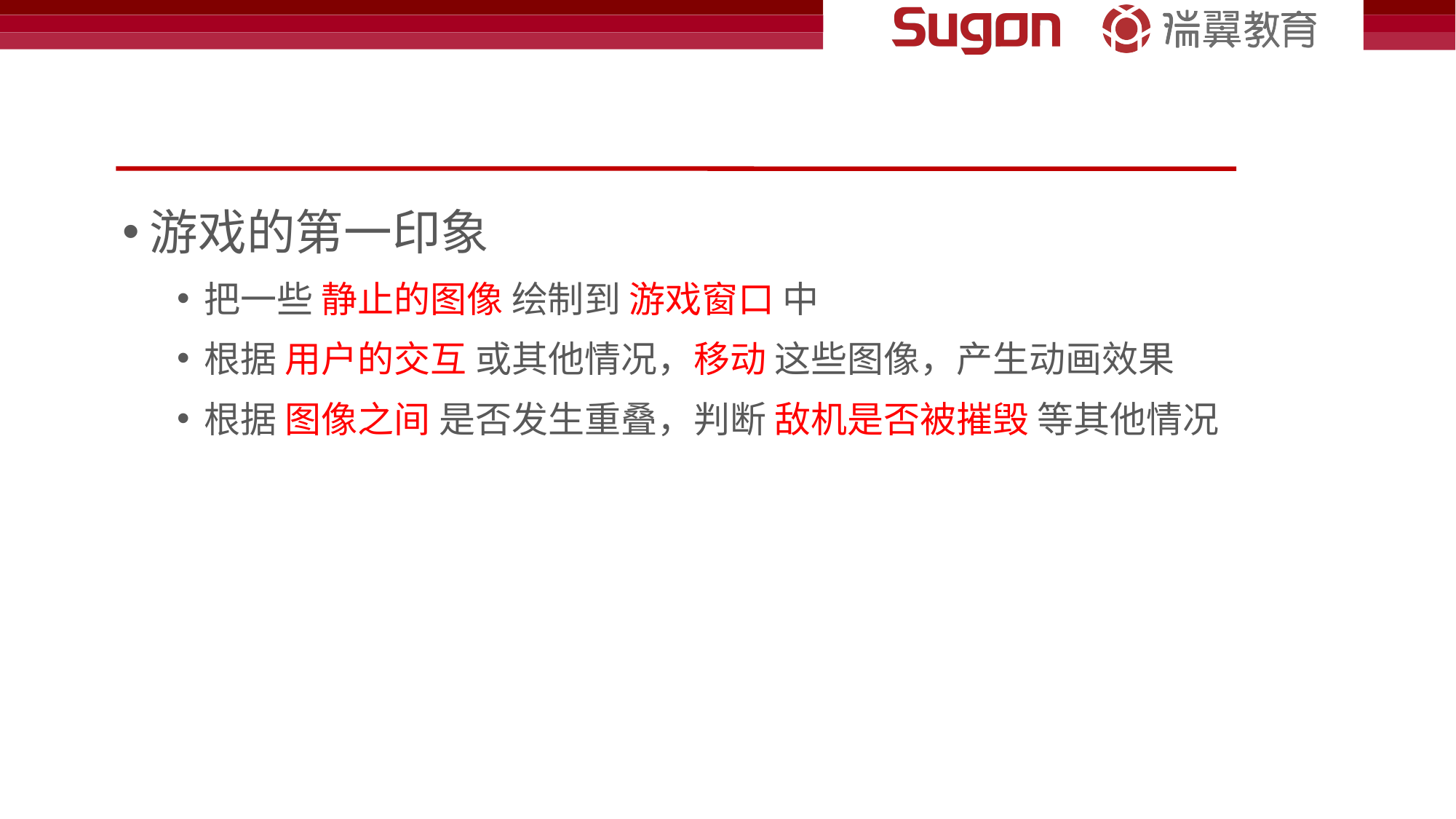

#
游戏的第一印象
把一些 静止的图像 绘制到 游戏窗口 中
根据 用户的交互 或其他情况，移动 这些图像，产生动画效果
根据 图像之间 是否发生重叠，判断 敌机是否被摧毁 等其他情况